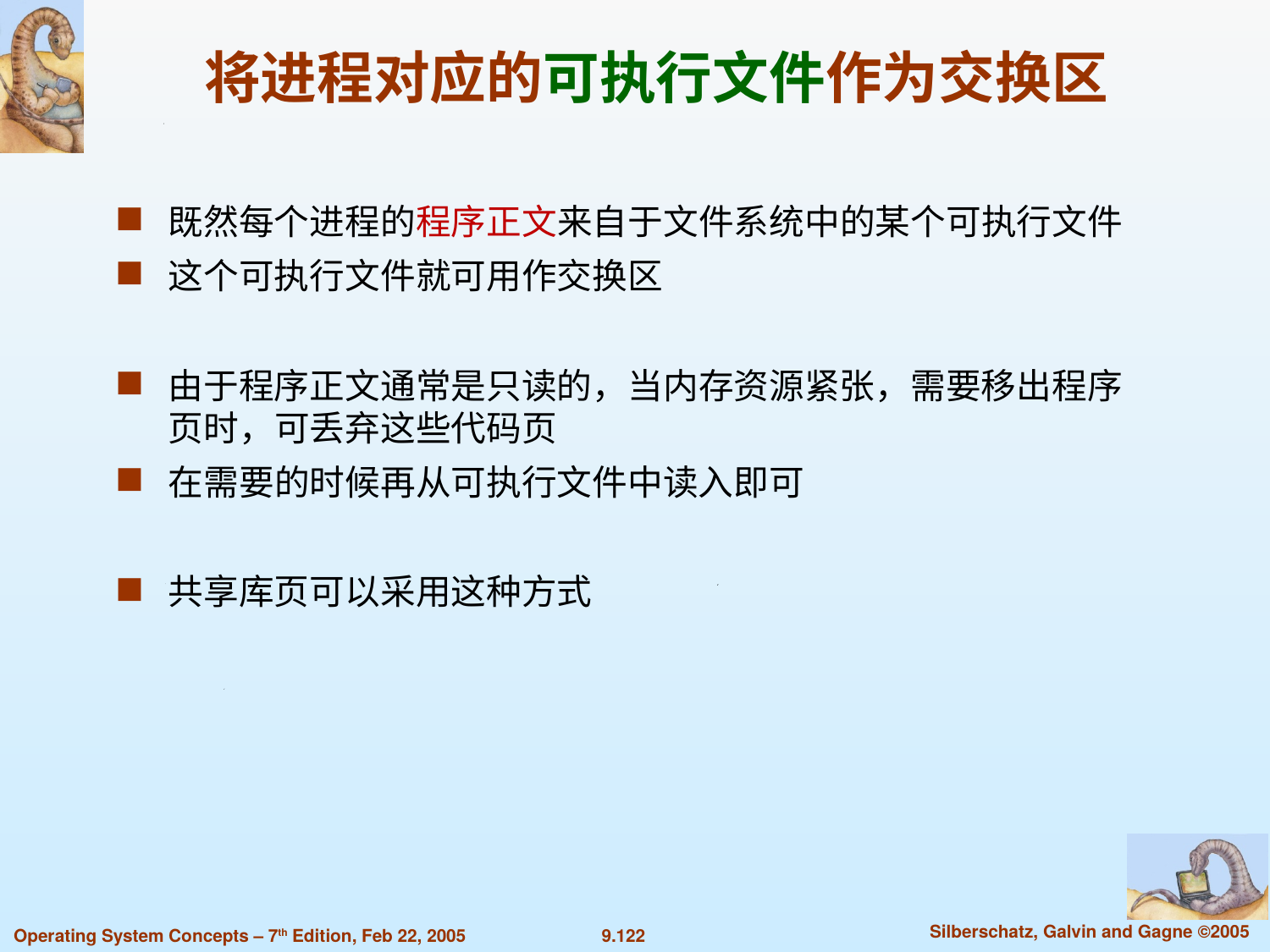

将进程对应的可执行文件作为交换区
既然每个进程的程序正文来自于文件系统中的某个可执行文件
这个可执行文件就可用作交换区

由于程序正文通常是只读的，当内存资源紧张，需要移出程序页时，可丢弃这些代码页
在需要的时候再从可执行文件中读入即可

共享库页可以采用这种方式